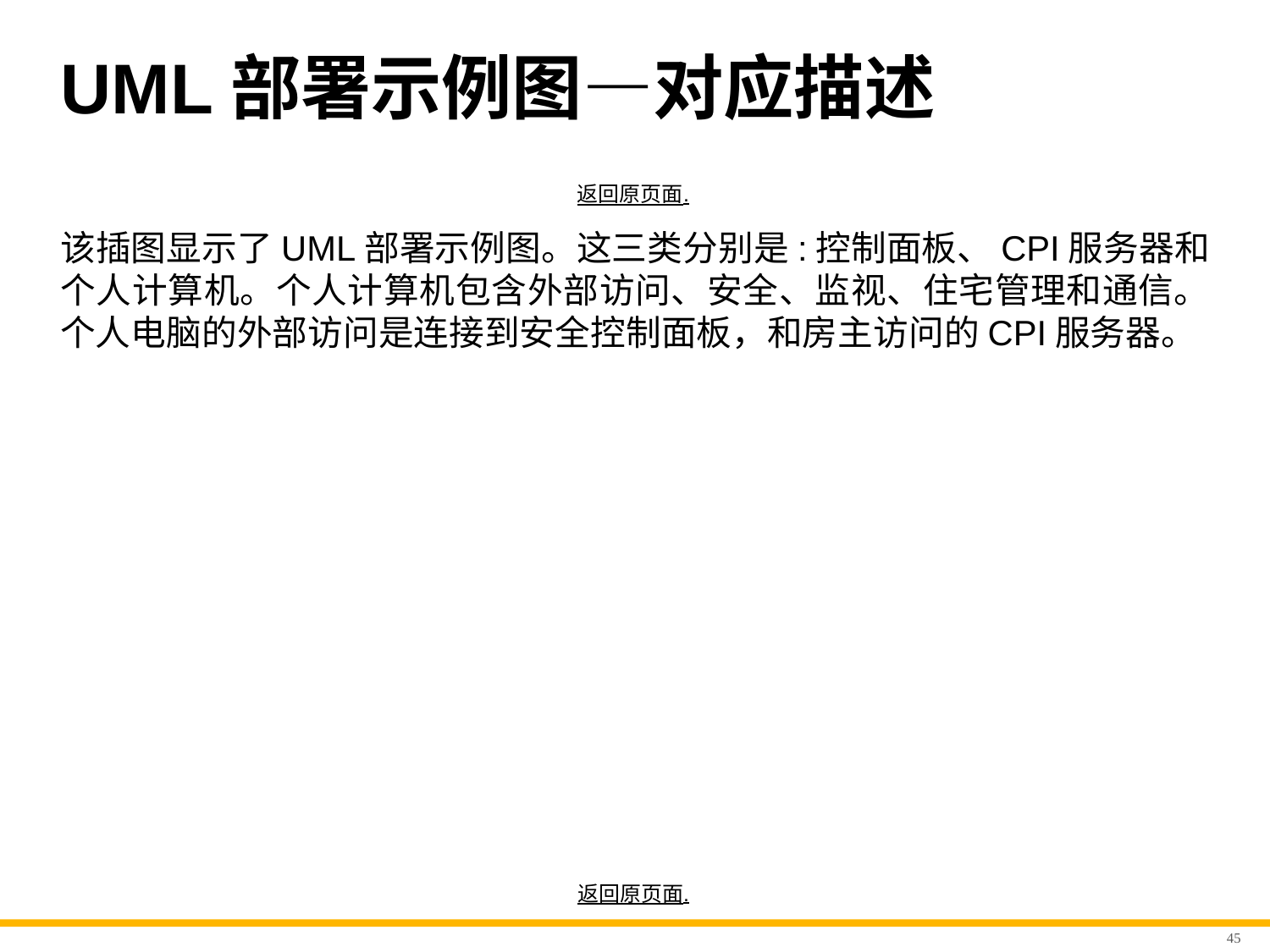

# U M L部署示例图—对应描述
返回原页面.
该插图显示了UML部署示例图。这三类分别是:控制面板、CPI服务器和个人计算机。个人计算机包含外部访问、安全、监视、住宅管理和通信。个人电脑的外部访问是连接到安全控制面板，和房主访问的CPI服务器。

返回原页面.
45